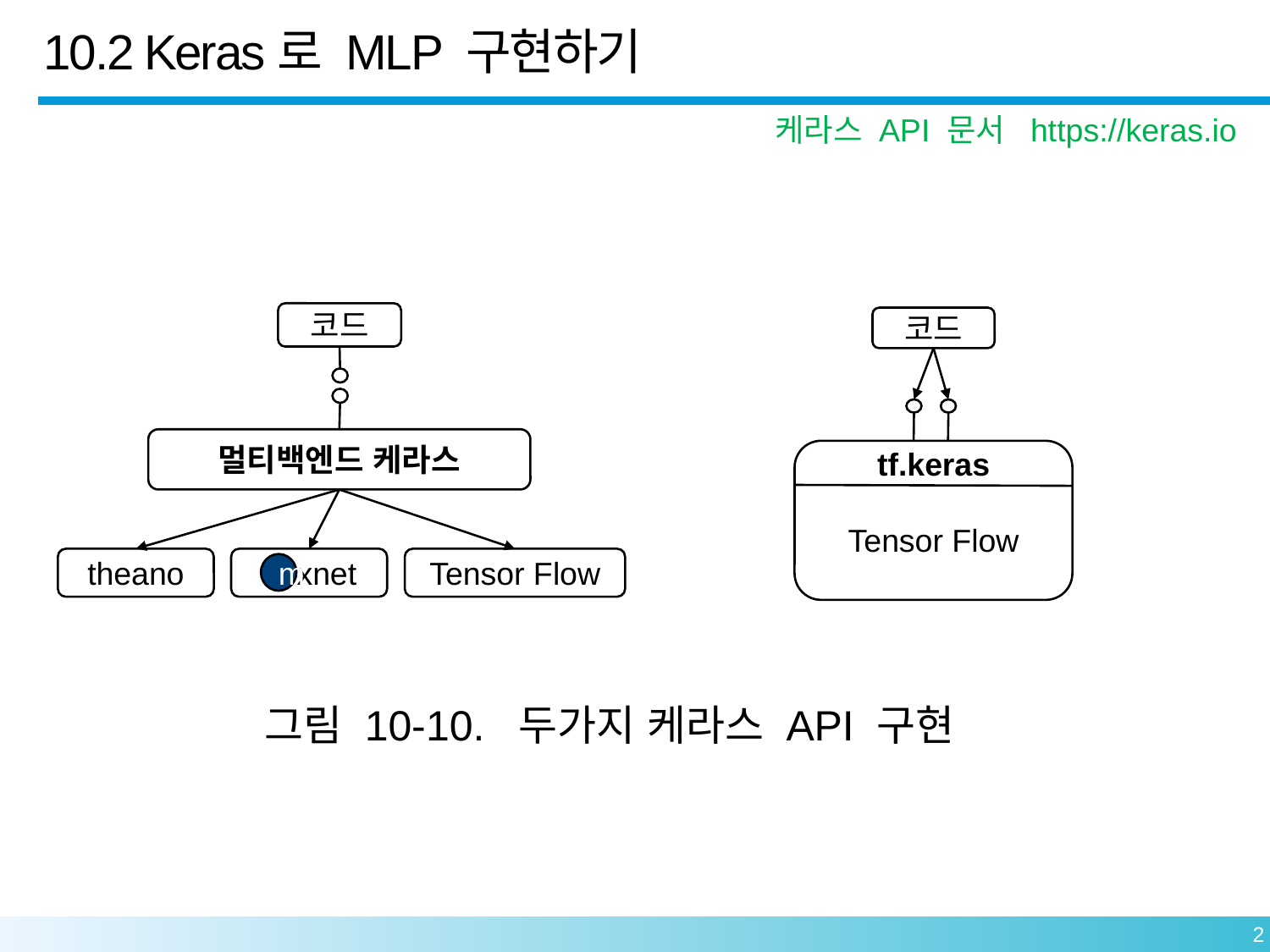

10.2 Keras로 MLP 구현하기
케라스 API 문서  https://keras.io
코드
코드

tf.keras

Tensor Flow

멀티백엔드 케라스
Tensor Flow
    xnet
theano
m
그림 10-10.  두가지 케라스 API 구현
2